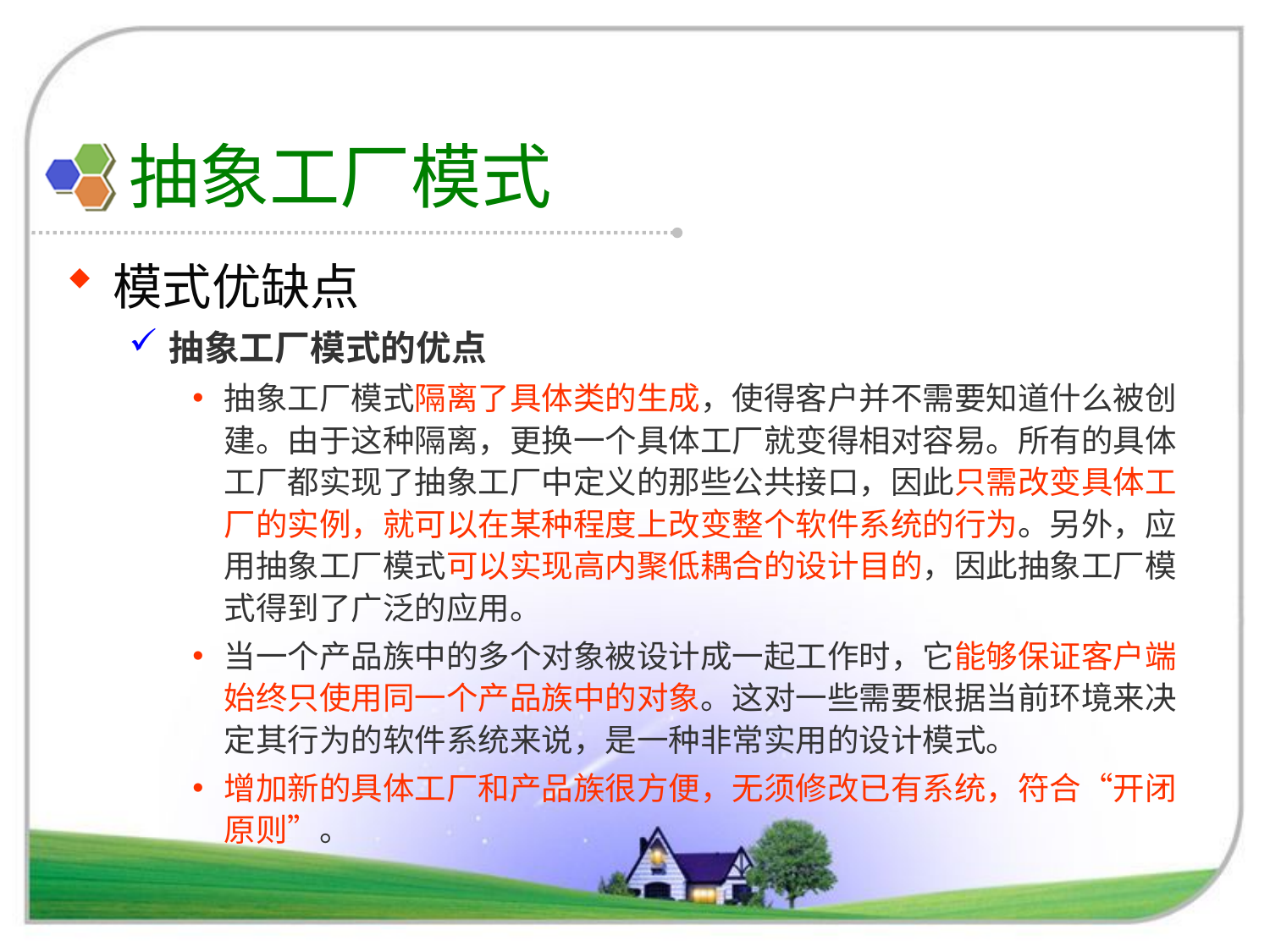

# 抽象工厂模式
模式优缺点
抽象工厂模式的优点
抽象工厂模式隔离了具体类的生成，使得客户并不需要知道什么被创建。由于这种隔离，更换一个具体工厂就变得相对容易。所有的具体工厂都实现了抽象工厂中定义的那些公共接口，因此只需改变具体工厂的实例，就可以在某种程度上改变整个软件系统的行为。另外，应用抽象工厂模式可以实现高内聚低耦合的设计目的，因此抽象工厂模式得到了广泛的应用。
当一个产品族中的多个对象被设计成一起工作时，它能够保证客户端始终只使用同一个产品族中的对象。这对一些需要根据当前环境来决定其行为的软件系统来说，是一种非常实用的设计模式。
增加新的具体工厂和产品族很方便，无须修改已有系统，符合“开闭原则”。